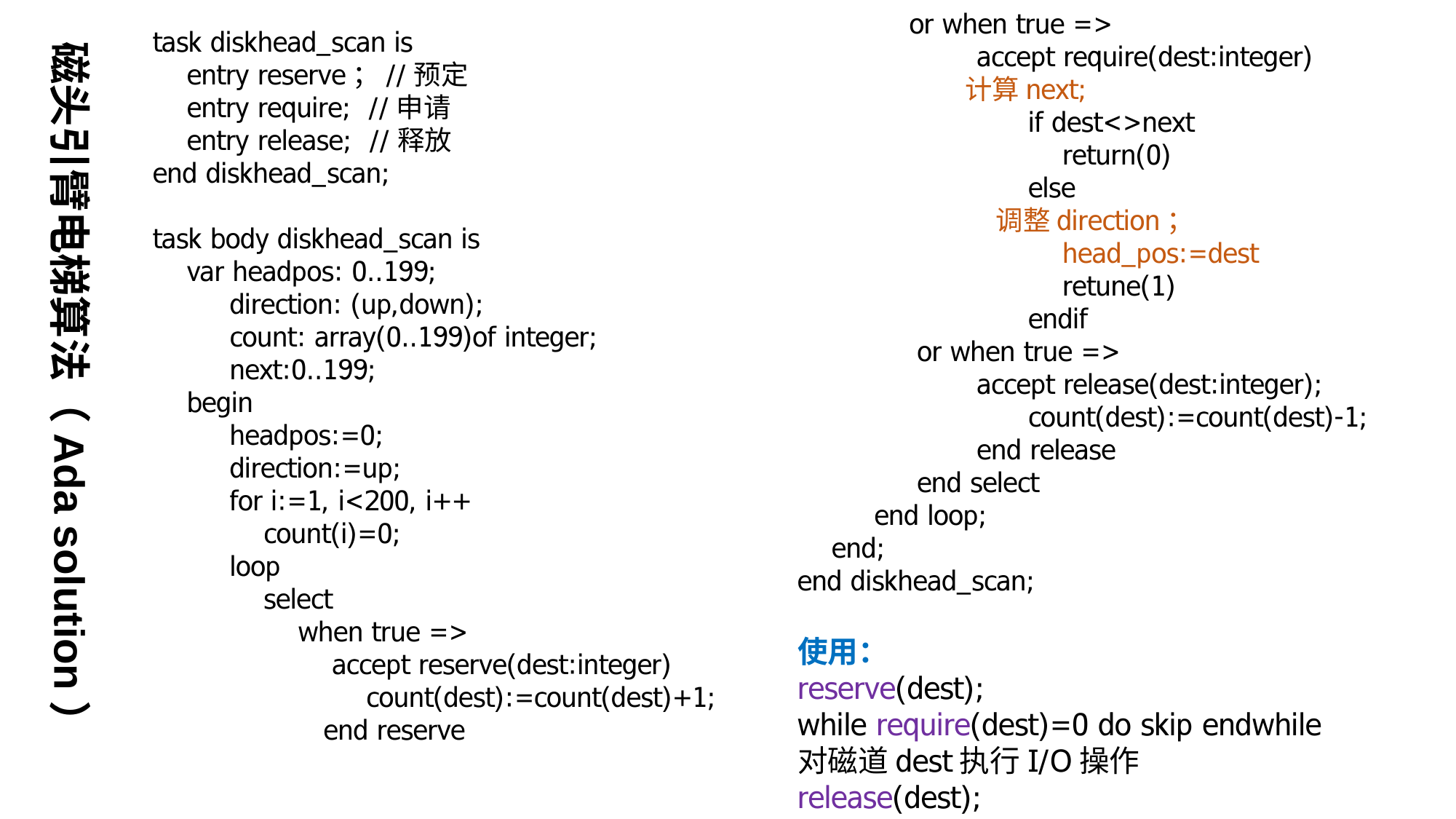

or when true =>
                     accept require(dest:integer)
                          计算next;
                           if dest<>next
                               return(0)
                           else
                               调整direction；
                               head_pos:=dest
                               retune(1)
                           endif
              or when true =>
                     accept release(dest:integer);
                           count(dest):=count(dest)-1;
                     end release
              end select
         end loop;
    end;
end diskhead_scan;

使用：
reserve(dest);
while require(dest)=0 do skip endwhile
对磁道dest执行I/O操作
release(dest);
task diskhead_scan is
    entry reserve；//预定
    entry require;  //申请
    entry release;  //释放
end diskhead_scan;

task body diskhead_scan is
    var headpos: 0..199;
         direction: (up,down);
         count: array(0..199)of integer;
         next:0..199;
    begin
         headpos:=0;
         direction:=up;
         for i:=1, i<200, i++
             count(i)=0;
         loop
             select
                 when true =>
                     accept reserve(dest:integer)
                         count(dest):=count(dest)+1;
                    end reserve
磁头引臂电梯算法（Ada solution）